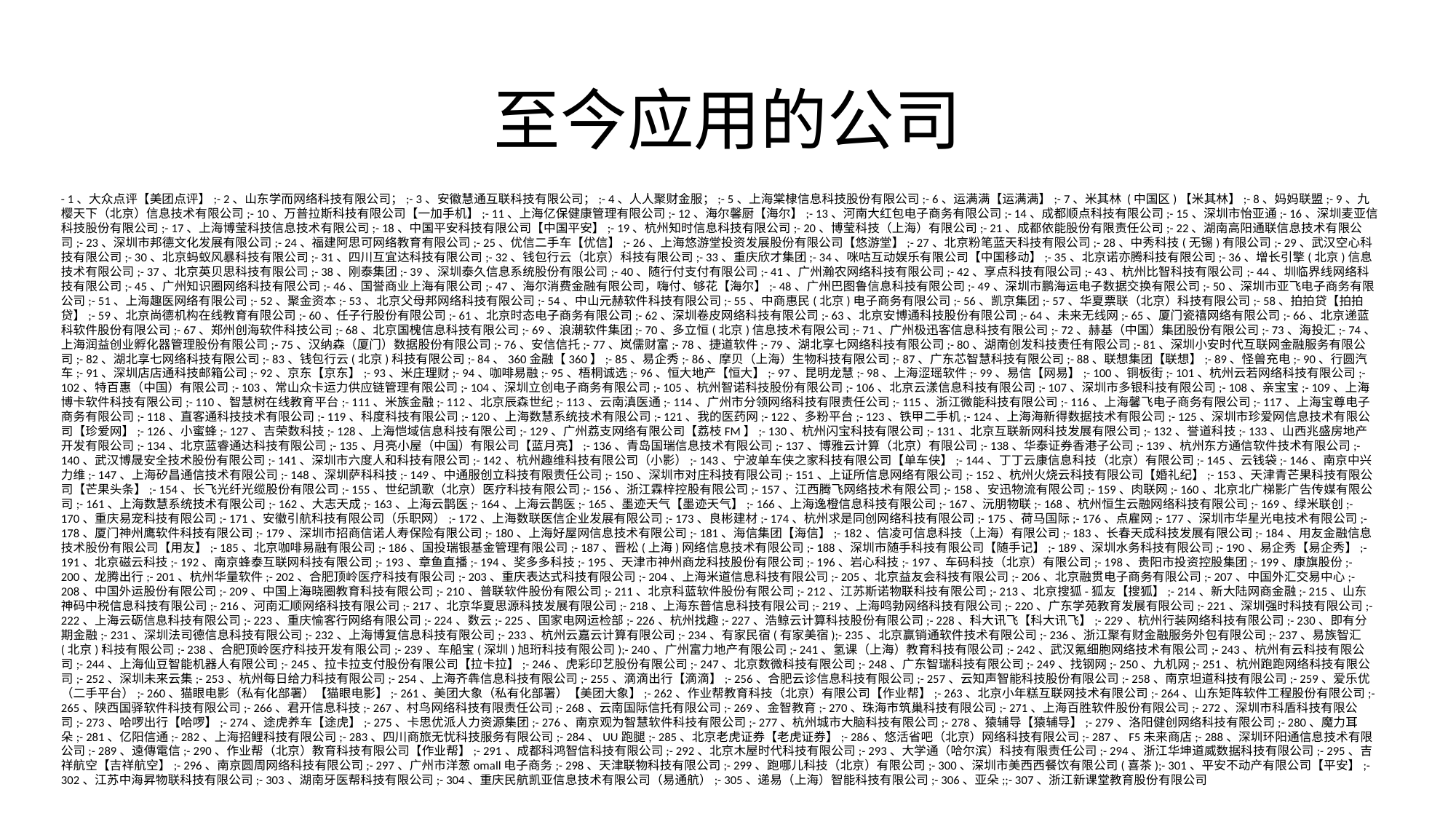

# 至今应用的公司
- 1、大众点评【美团点评】;- 2、山东学而网络科技有限公司；;- 3、安徽慧通互联科技有限公司；;- 4、人人聚财金服；;- 5、上海棠棣信息科技股份有限公司;- 6、运满满【运满满】;- 7、米其林 (中国区)【米其林】;- 8、妈妈联盟;- 9、九樱天下（北京）信息技术有限公司;- 10、万普拉斯科技有限公司【一加手机】;- 11、上海亿保健康管理有限公司;- 12、海尔馨厨【海尔】;- 13、河南大红包电子商务有限公司;- 14、成都顺点科技有限公司;- 15、深圳市怡亚通;- 16、深圳麦亚信科技股份有限公司;- 17、上海博莹科技信息技术有限公司;- 18、中国平安科技有限公司【中国平安】;- 19、杭州知时信息科技有限公司;- 20、博莹科技（上海）有限公司;- 21、成都依能股份有限责任公司;- 22、湖南高阳通联信息技术有限公司;- 23、深圳市邦德文化发展有限公司;- 24、福建阿思可网络教育有限公司;- 25、优信二手车【优信】;- 26、上海悠游堂投资发展股份有限公司【悠游堂】;- 27、北京粉笔蓝天科技有限公司;- 28、中秀科技(无锡)有限公司;- 29、武汉空心科技有限公司;- 30、北京蚂蚁风暴科技有限公司;- 31、四川互宜达科技有限公司;- 32、钱包行云（北京）科技有限公司;- 33、重庆欣才集团;- 34、咪咕互动娱乐有限公司【中国移动】;- 35、北京诺亦腾科技有限公司;- 36、增长引擎(北京)信息技术有限公司;- 37、北京英贝思科技有限公司;- 38、刚泰集团;- 39、深圳泰久信息系统股份有限公司;- 40、随行付支付有限公司;- 41、广州瀚农网络科技有限公司;- 42、享点科技有限公司;- 43、杭州比智科技有限公司;- 44、圳临界线网络科技有限公司;- 45、广州知识圈网络科技有限公司;- 46、国誉商业上海有限公司;- 47、海尔消费金融有限公司，嗨付、够花【海尔】;- 48、广州巴图鲁信息科技有限公司;- 49、深圳市鹏海运电子数据交换有限公司;- 50、深圳市亚飞电子商务有限公司;- 51、上海趣医网络有限公司;- 52、聚金资本;- 53、北京父母邦网络科技有限公司;- 54、中山元赫软件科技有限公司;- 55、中商惠民(北京)电子商务有限公司;- 56、凯京集团;- 57、华夏票联（北京）科技有限公司;- 58、拍拍贷【拍拍贷】;- 59、北京尚德机构在线教育有限公司;- 60、任子行股份有限公司;- 61、北京时态电子商务有限公司;- 62、深圳卷皮网络科技有限公司;- 63、北京安博通科技股份有限公司;- 64、未来无线网;- 65、厦门瓷禧网络有限公司;- 66、北京递蓝科软件股份有限公司;- 67、郑州创海软件科技公司;- 68、北京国槐信息科技有限公司;- 69、浪潮软件集团;- 70、多立恒(北京)信息技术有限公司;- 71、广州极迅客信息科技有限公司;- 72、赫基（中国）集团股份有限公司;- 73、海投汇;- 74、上海润益创业孵化器管理股份有限公司;- 75、汉纳森（厦门）数据股份有限公司;- 76、安信信托;- 77、岚儒财富;- 78、捷道软件;- 79、湖北享七网络科技有限公司;- 80、湖南创发科技责任有限公司;- 81、深圳小安时代互联网金融服务有限公司;- 82、湖北享七网络科技有限公司;- 83、钱包行云(北京)科技有限公司;- 84、360金融【360】;- 85、易企秀;- 86、摩贝（上海）生物科技有限公司;- 87、广东芯智慧科技有限公司;- 88、联想集团【联想】;- 89、怪兽充电;- 90、行圆汽车;- 91、深圳店店通科技邮箱公司;- 92、京东【京东】;- 93、米庄理财;- 94、咖啡易融;- 95、梧桐诚选;- 96、恒大地产【恒大】;- 97、昆明龙慧;- 98、上海涩瑶软件;- 99、易信【网易】;- 100、铜板街;- 101、杭州云若网络科技有限公司;- 102、特百惠（中国）有限公司;- 103、常山众卡运力供应链管理有限公司;- 104、深圳立创电子商务有限公司;- 105、杭州智诺科技股份有限公司;- 106、北京云漾信息科技有限公司;- 107、深圳市多银科技有限公司;- 108、亲宝宝;- 109、上海博卡软件科技有限公司;- 110、智慧树在线教育平台;- 111、米族金融;- 112、北京辰森世纪;- 113、云南滇医通;- 114、广州市分领网络科技有限责任公司;- 115、浙江微能科技有限公司;- 116、上海馨飞电子商务有限公司;- 117、上海宝尊电子商务有限公司;- 118、直客通科技技术有限公司;- 119、科度科技有限公司;- 120、上海数慧系统技术有限公司;- 121、我的医药网;- 122、多粉平台;- 123、铁甲二手机;- 124、上海海新得数据技术有限公司;- 125、深圳市珍爱网信息技术有限公司【珍爱网】;- 126、小蜜蜂;- 127、吉荣数科技;- 128、上海恺域信息科技有限公司;- 129、广州荔支网络有限公司【荔枝FM】;- 130、杭州闪宝科技有限公司;- 131、北京互联新网科技发展有限公司;- 132、誉道科技;- 133、山西兆盛房地产开发有限公司;- 134、北京蓝睿通达科技有限公司;- 135、月亮小屋（中国）有限公司【蓝月亮】;- 136、青岛国瑞信息技术有限公司;- 137、博雅云计算（北京）有限公司;- 138、华泰证券香港子公司;- 139、杭州东方通信软件技术有限公司;- 140、武汉博晟安全技术股份有限公司;- 141、深圳市六度人和科技有限公司;- 142、杭州趣维科技有限公司（小影）;- 143、宁波单车侠之家科技有限公司【单车侠】;- 144、丁丁云康信息科技（北京）有限公司;- 145、云钱袋;- 146、南京中兴力维;- 147、上海矽昌通信技术有限公司;- 148、深圳萨科科技;- 149、中通服创立科技有限责任公司;- 150、深圳市对庄科技有限公司;- 151、上证所信息网络有限公司;- 152、杭州火烧云科技有限公司【婚礼纪】;- 153、天津青芒果科技有限公司【芒果头条】;- 154、长飞光纤光缆股份有限公司;- 155、世纪凯歌（北京）医疗科技有限公司;- 156、浙江霖梓控股有限公司;- 157、江西腾飞网络技术有限公司;- 158、安迅物流有限公司;- 159、肉联网;- 160、北京北广梯影广告传媒有限公司;- 161、上海数慧系统技术有限公司;- 162、大志天成;- 163、上海云鹊医;- 164、上海云鹊医;- 165、墨迹天气【墨迹天气】;- 166、上海逸橙信息科技有限公司;- 167、沅朋物联;- 168、杭州恒生云融网络科技有限公司;- 169、绿米联创;- 170、重庆易宠科技有限公司;- 171、安徽引航科技有限公司（乐职网）;- 172、上海数联医信企业发展有限公司;- 173、良彬建材;- 174、杭州求是同创网络科技有限公司;- 175、荷马国际;- 176、点雇网;- 177、深圳市华星光电技术有限公司;- 178、厦门神州鹰软件科技有限公司;- 179、深圳市招商信诺人寿保险有限公司;- 180、上海好屋网信息技术有限公司;- 181、海信集团【海信】;- 182、信凌可信息科技（上海）有限公司;- 183、长春天成科技发展有限公司;- 184、用友金融信息技术股份有限公司【用友】;- 185、北京咖啡易融有限公司;- 186、国投瑞银基金管理有限公司;- 187、晋松(上海)网络信息技术有限公司;- 188、深圳市随手科技有限公司【随手记】;- 189、深圳水务科技有限公司;- 190、易企秀【易企秀】;- 191、北京磁云科技;- 192、南京蜂泰互联网科技有限公司;- 193、章鱼直播;- 194、奖多多科技;- 195、天津市神州商龙科技股份有限公司;- 196、岩心科技;- 197、车码科技（北京）有限公司;- 198、贵阳市投资控股集团;- 199、康旗股份;- 200、龙腾出行;- 201、杭州华量软件;- 202、合肥顶岭医疗科技有限公司;- 203、重庆表达式科技有限公司;- 204、上海米道信息科技有限公司;- 205、北京益友会科技有限公司;- 206、北京融贯电子商务有限公司;- 207、中国外汇交易中心;- 208、中国外运股份有限公司;- 209、中国上海晓圈教育科技有限公司;- 210、普联软件股份有限公司;- 211、北京科蓝软件股份有限公司;- 212、江苏斯诺物联科技有限公司;- 213、北京搜狐-狐友【搜狐】;- 214、新大陆网商金融;- 215、山东神码中税信息科技有限公司;- 216、河南汇顺网络科技有限公司;- 217、北京华夏思源科技发展有限公司;- 218、上海东普信息科技有限公司;- 219、上海鸣勃网络科技有限公司;- 220、广东学苑教育发展有限公司;- 221、深圳强时科技有限公司;- 222、上海云砺信息科技有限公司;- 223、重庆愉客行网络有限公司;- 224、数云;- 225、国家电网运检部;- 226、杭州找趣;- 227、浩鲸云计算科技股份有限公司;- 228、科大讯飞【科大讯飞】;- 229、杭州行装网络科技有限公司;- 230、即有分期金融;- 231、深圳法司德信息科技有限公司;- 232、上海博复信息科技有限公司;- 233、杭州云嘉云计算有限公司;- 234、有家民宿(有家美宿);- 235、北京赢销通软件技术有限公司;- 236、浙江聚有财金融服务外包有限公司;- 237、易族智汇(北京)科技有限公司;- 238、合肥顶岭医疗科技开发有限公司;- 239、车船宝(深圳)旭珩科技有限公司);- 240、广州富力地产有限公司;- 241、氢课（上海）教育科技有限公司;- 242、武汉氪细胞网络技术有限公司;- 243、杭州有云科技有限公司;- 244、上海仙豆智能机器人有限公司;- 245、拉卡拉支付股份有限公司【拉卡拉】;- 246、虎彩印艺股份有限公司;- 247、北京数微科技有限公司;- 248、广东智瑞科技有限公司;- 249、找钢网;- 250、九机网;- 251、杭州跑跑网络科技有限公司;- 252、深圳未来云集;- 253、杭州每日给力科技有限公司;- 254、上海齐犇信息科技有限公司;- 255、滴滴出行【滴滴】;- 256、合肥云诊信息科技有限公司;- 257、云知声智能科技股份有限公司;- 258、南京坦道科技有限公司;- 259、爱乐优（二手平台）;- 260、猫眼电影（私有化部署）【猫眼电影】;- 261、美团大象（私有化部署）【美团大象】;- 262、作业帮教育科技（北京）有限公司【作业帮】;- 263、北京小年糕互联网技术有限公司;- 264、山东矩阵软件工程股份有限公司;- 265、陕西国驿软件科技有限公司;- 266、君开信息科技;- 267、村鸟网络科技有限责任公司;- 268、云南国际信托有限公司;- 269、金智教育;- 270、珠海市筑巢科技有限公司;- 271、上海百胜软件股份有限公司;- 272、深圳市科盾科技有限公司;- 273、哈啰出行【哈啰】;- 274、途虎养车【途虎】;- 275、卡思优派人力资源集团;- 276、南京观为智慧软件科技有限公司;- 277、杭州城市大脑科技有限公司;- 278、猿辅导【猿辅导】;- 279、洛阳健创网络科技有限公司;- 280、魔力耳朵;- 281、亿阳信通;- 282、上海招鲤科技有限公司;- 283、四川商旅无忧科技服务有限公司;- 284、UU跑腿;- 285、北京老虎证券【老虎证券】;- 286、悠活省吧（北京）网络科技有限公司;- 287、F5未来商店;- 288、深圳环阳通信息技术有限公司;- 289、遠傳電信;- 290、作业帮（北京）教育科技有限公司【作业帮】;- 291、成都科鸿智信科技有限公司;- 292、北京木屋时代科技有限公司;- 293、大学通（哈尔滨）科技有限责任公司;- 294、浙江华坤道威数据科技有限公司;- 295、吉祥航空【吉祥航空】;- 296、南京圆周网络科技有限公司;- 297、广州市洋葱omall电子商务;- 298、天津联物科技有限公司;- 299、跑哪儿科技（北京）有限公司;- 300、深圳市美西西餐饮有限公司(喜茶);- 301、平安不动产有限公司【平安】;- 302、江苏中海昇物联科技有限公司;- 303、湖南牙医帮科技有限公司;- 304、重庆民航凯亚信息技术有限公司（易通航）;- 305、递易（上海）智能科技有限公司;- 306、亚朵;;- 307、浙江新课堂教育股份有限公司